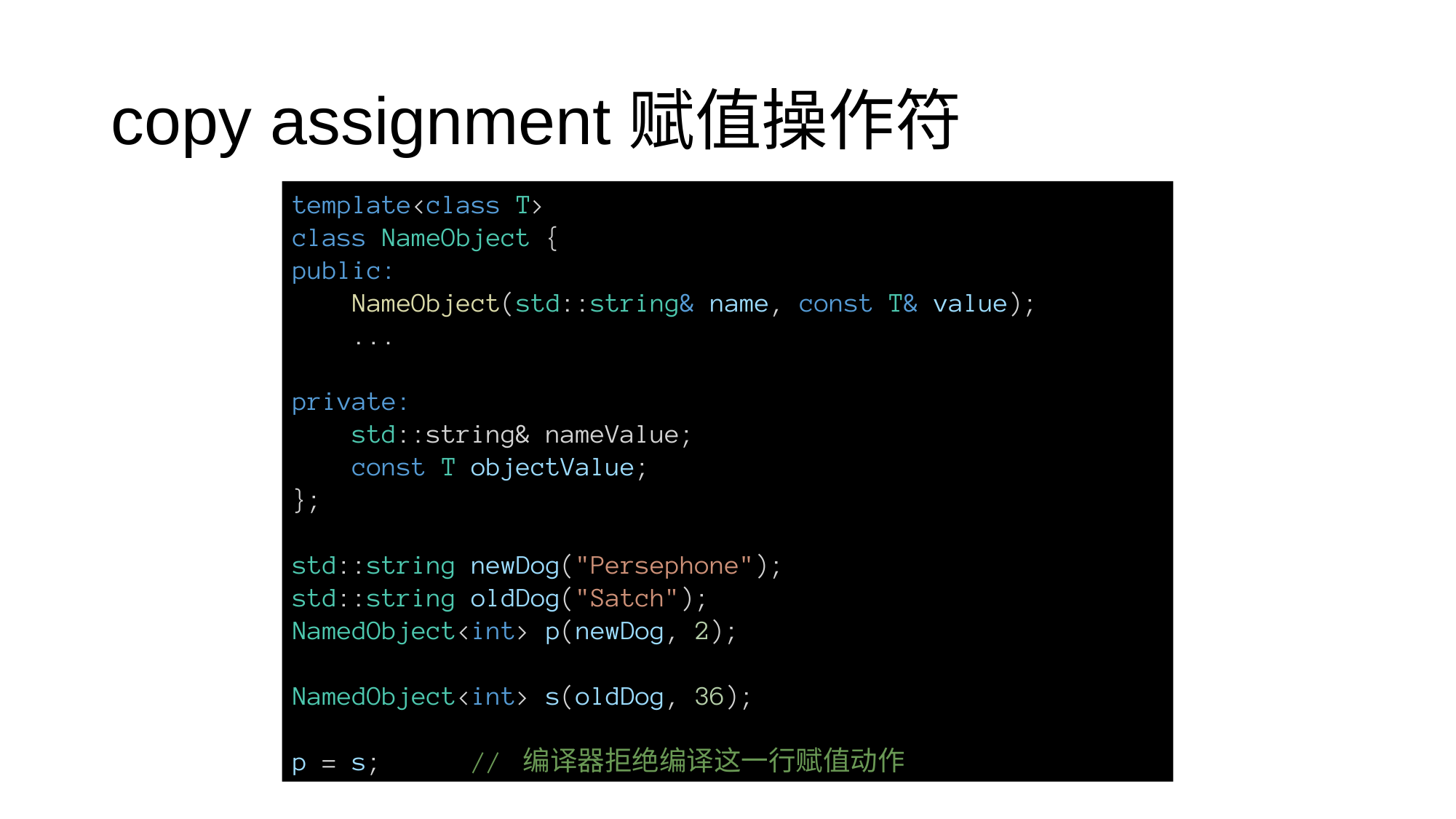

# copy assignment赋值操作符
template<class T>
class NameObject {
public:
    NameObject(std::string& name, const T& value);
    ...
private:
    std::string& nameValue;
    const T objectValue;
};
std::string newDog("Persephone");
std::string oldDog("Satch");
NamedObject<int> p(newDog, 2);
NamedObject<int> s(oldDog, 36);
p = s;      // 编译器拒绝编译这一行赋值动作